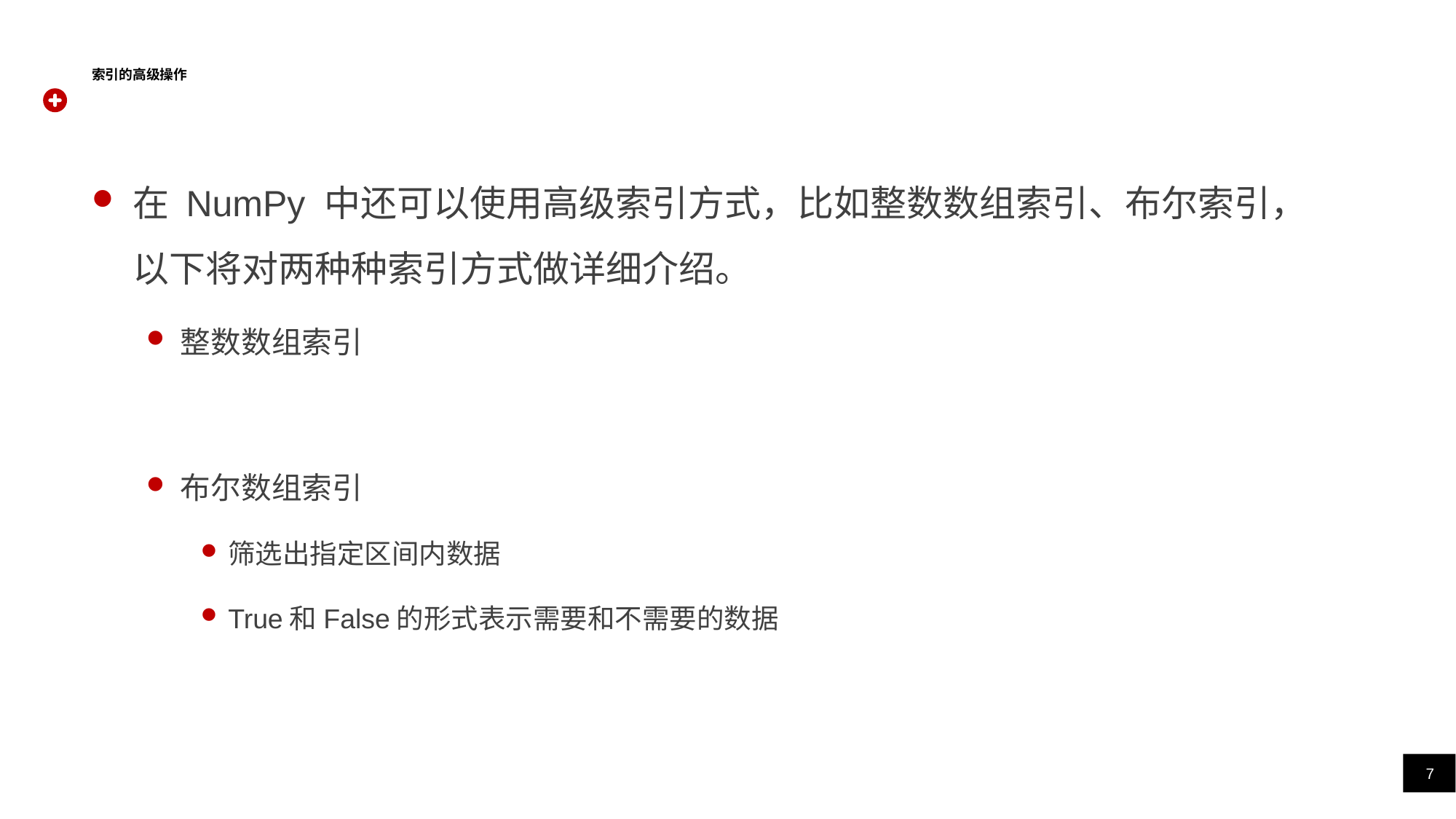

# 索引的高级操作
在 NumPy 中还可以使用高级索引方式，比如整数数组索引、布尔索引，以下将对两种种索引方式做详细介绍。
整数数组索引

布尔数组索引
筛选出指定区间内数据
True和False的形式表示需要和不需要的数据